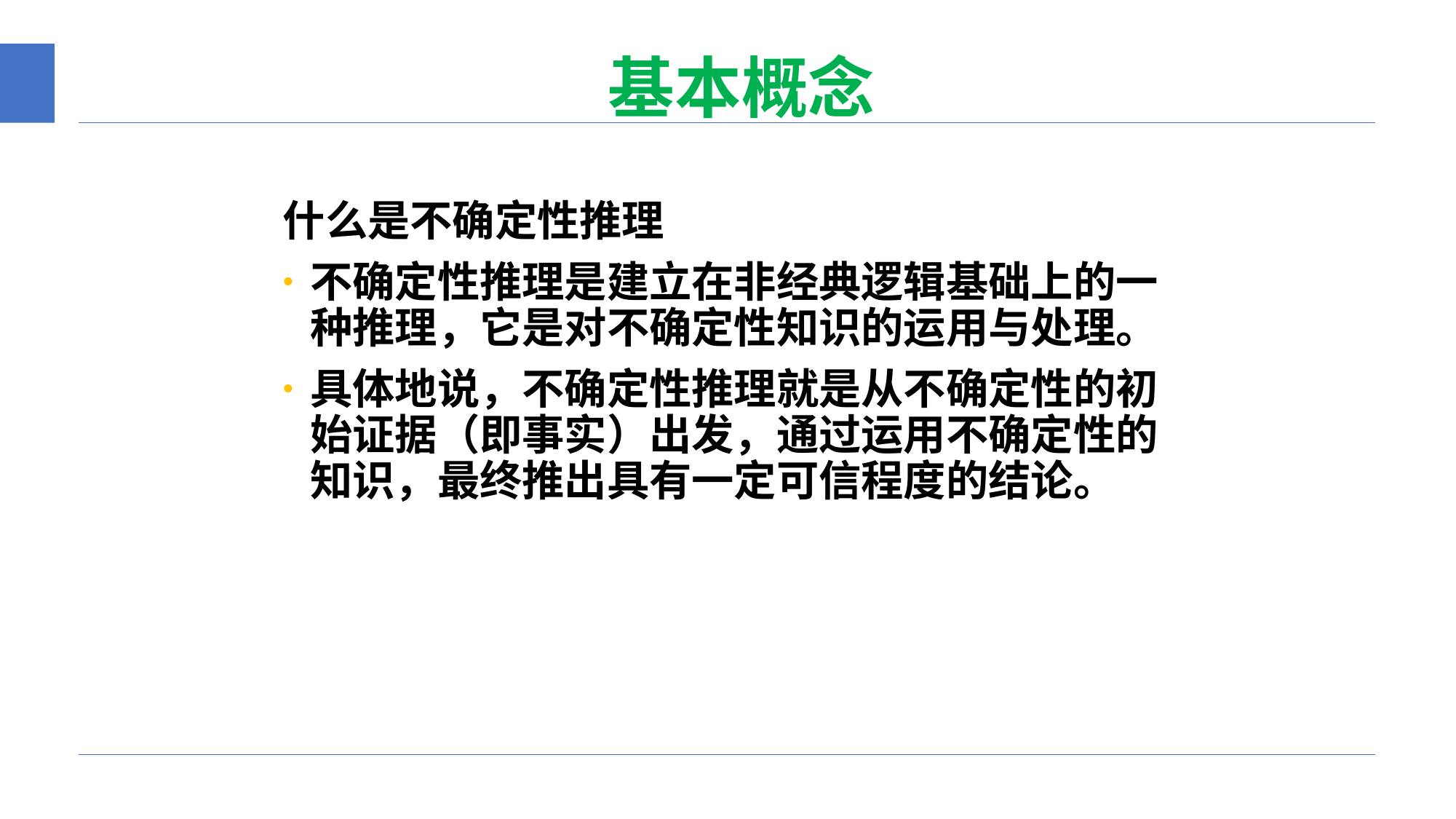

# 基本概念
什么是不确定性推理
不确定性推理是建立在非经典逻辑基础上的一种推理，它是对不确定性知识的运用与处理。
具体地说，不确定性推理就是从不确定性的初始证据（即事实）出发，通过运用不确定性的知识，最终推出具有一定可信程度的结论。